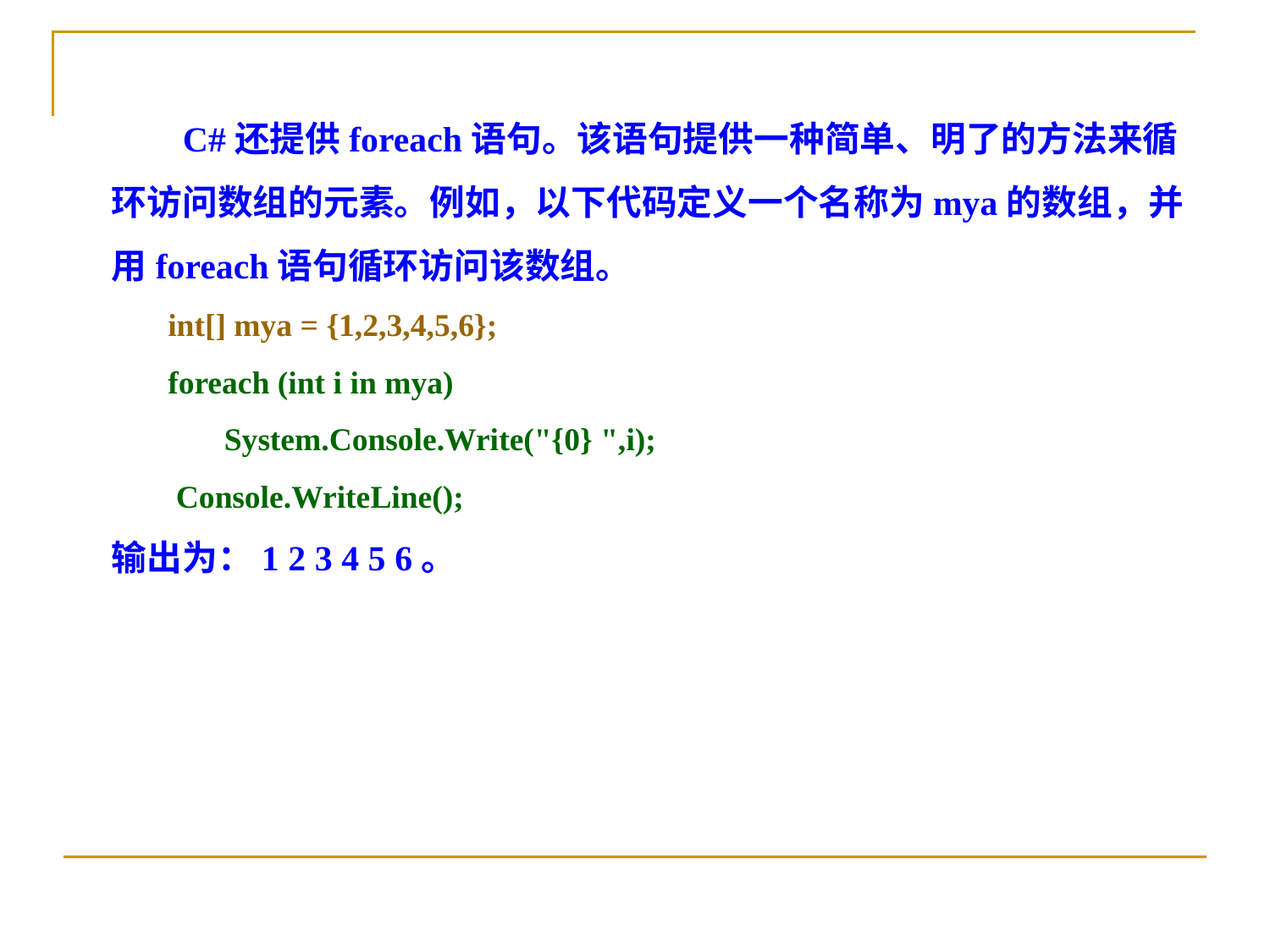

C#还提供foreach语句。该语句提供一种简单、明了的方法来循环访问数组的元素。例如，以下代码定义一个名称为mya的数组，并用foreach语句循环访问该数组。
       int[] mya = {1,2,3,4,5,6};
       foreach (int i in mya)
              System.Console.Write("{0} ",i);
        Console.WriteLine();
输出为：1 2 3 4 5 6。